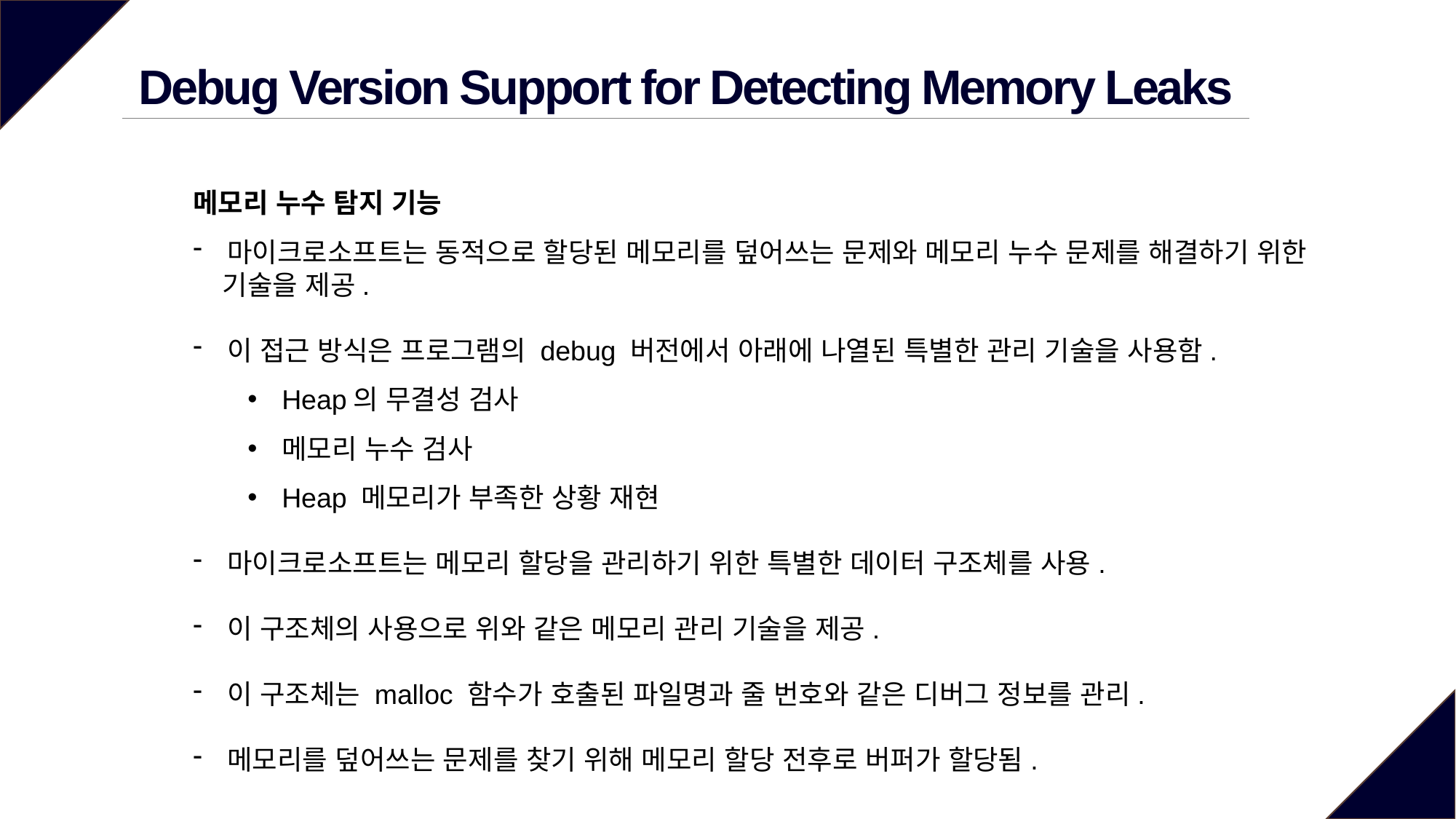

Debug Version Support for Detecting Memory Leaks
메모리 누수 탐지 기능
마이크로소프트는 동적으로 할당된 메모리를 덮어쓰는 문제와 메모리 누수 문제를 해결하기 위한
   기술을 제공.
이 접근 방식은 프로그램의 debug 버전에서 아래에 나열된 특별한 관리 기술을 사용함.
Heap의 무결성 검사
메모리 누수 검사
Heap 메모리가 부족한 상황 재현
마이크로소프트는 메모리 할당을 관리하기 위한 특별한 데이터 구조체를 사용.
이 구조체의 사용으로 위와 같은 메모리 관리 기술을 제공.
이 구조체는 malloc 함수가 호출된 파일명과 줄 번호와 같은 디버그 정보를 관리.
메모리를 덮어쓰는 문제를 찾기 위해 메모리 할당 전후로 버퍼가 할당됨.